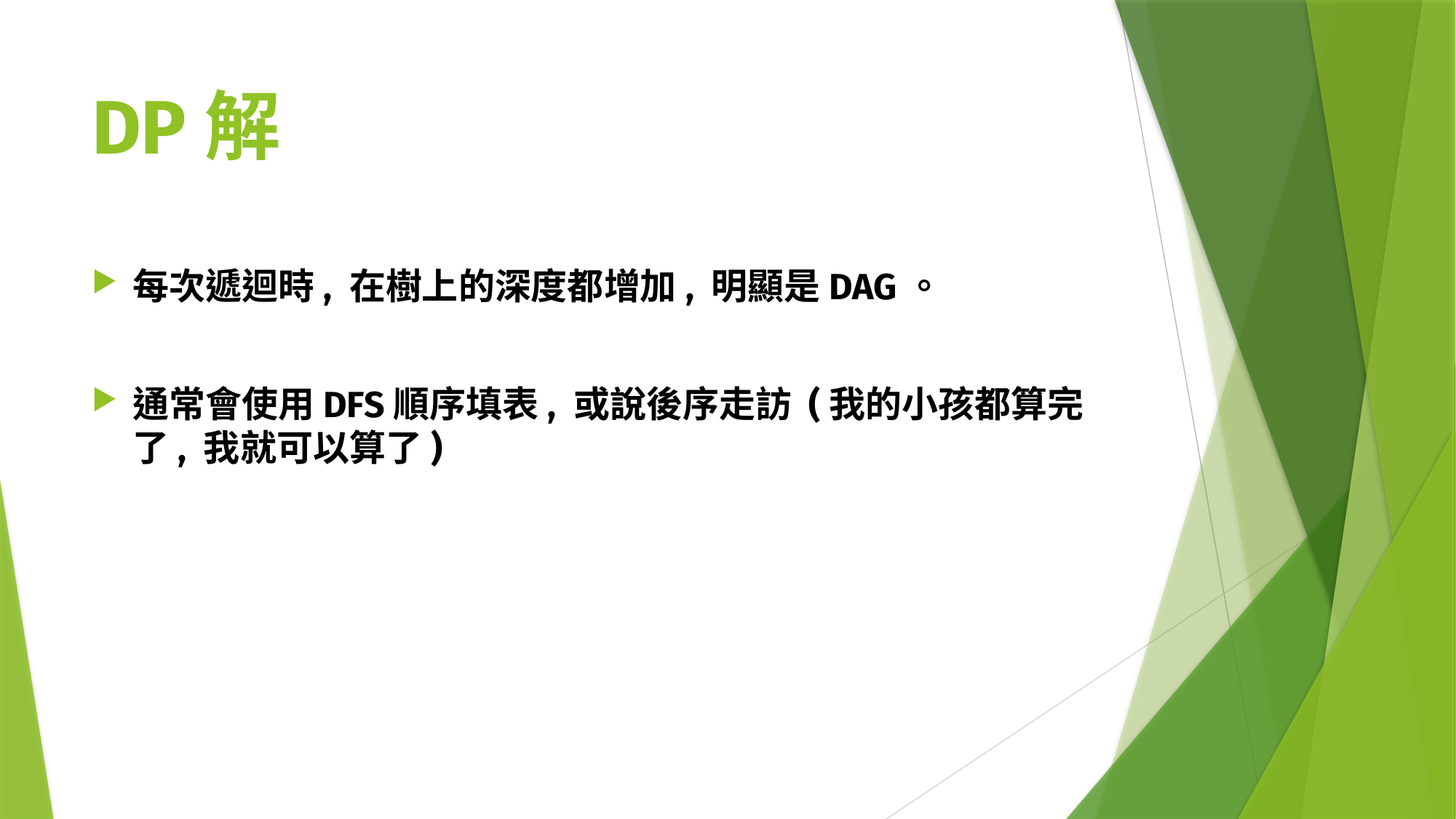

# DP解
每次遞迴時, 在樹上的深度都增加, 明顯是DAG。

通常會使用DFS順序填表, 或說後序走訪 (我的小孩都算完了, 我就可以算了)